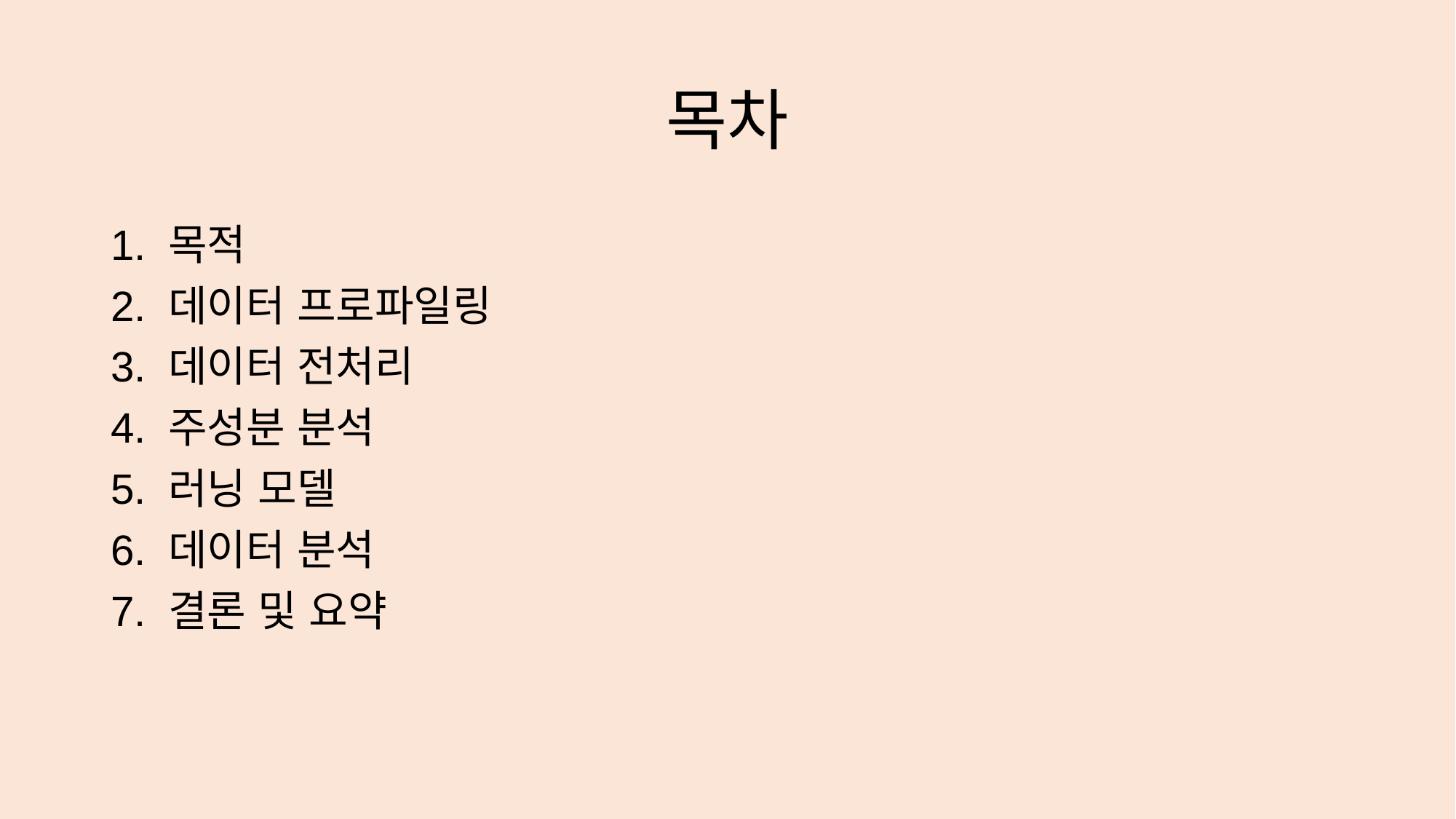

# 목차
1. 목적
2. 데이터 프로파일링
3. 데이터 전처리
4. 주성분 분석
5. 러닝 모델
6. 데이터 분석
7. 결론 및 요약